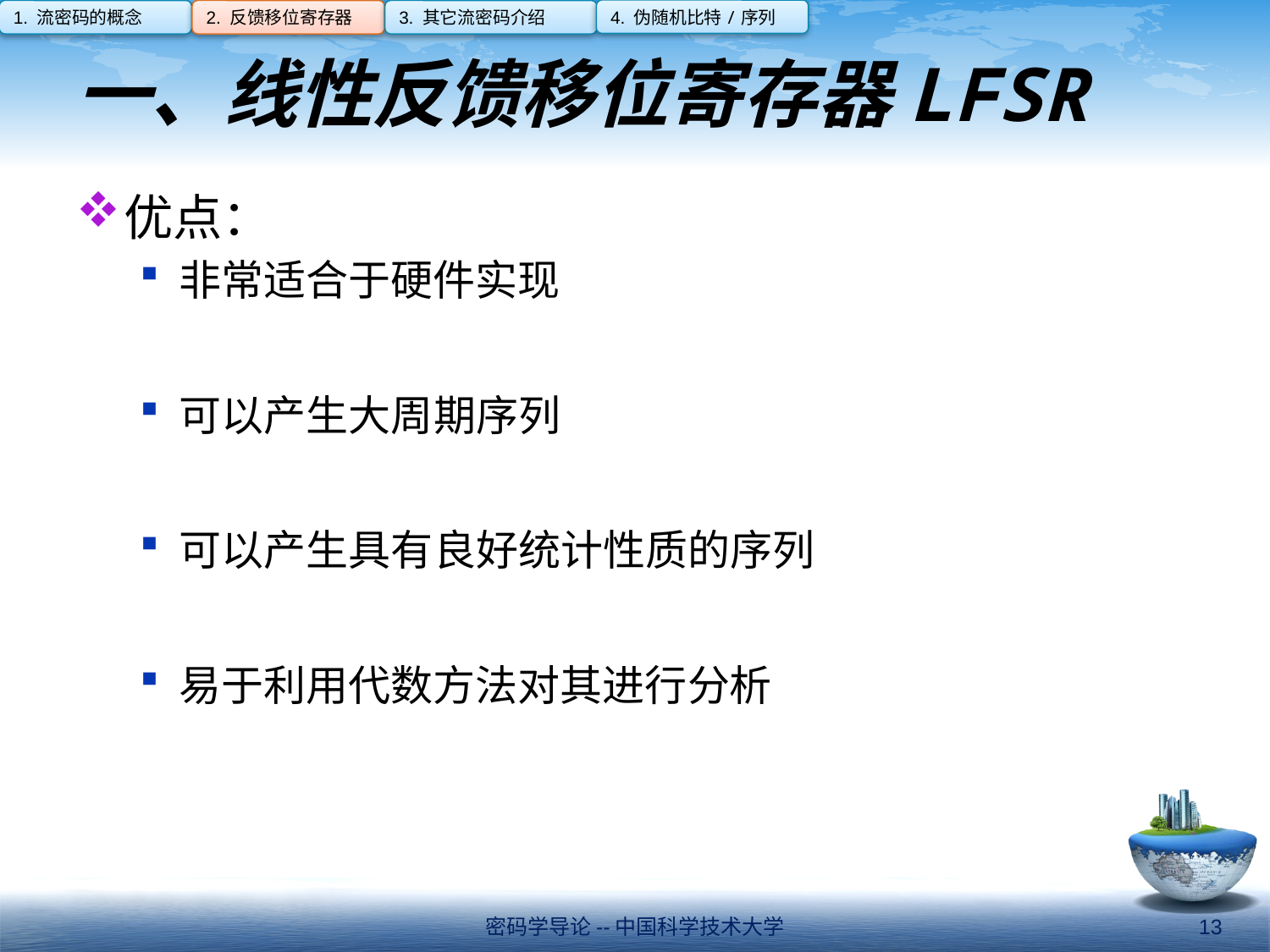

4. 伪随机比特/序列
1. 流密码的概念
2. 反馈移位寄存器
3. 其它流密码介绍
# 一、线性反馈移位寄存器LFSR
优点：
非常适合于硬件实现

可以产生大周期序列

可以产生具有良好统计性质的序列

易于利用代数方法对其进行分析

密码学导论--中国科学技术大学
13